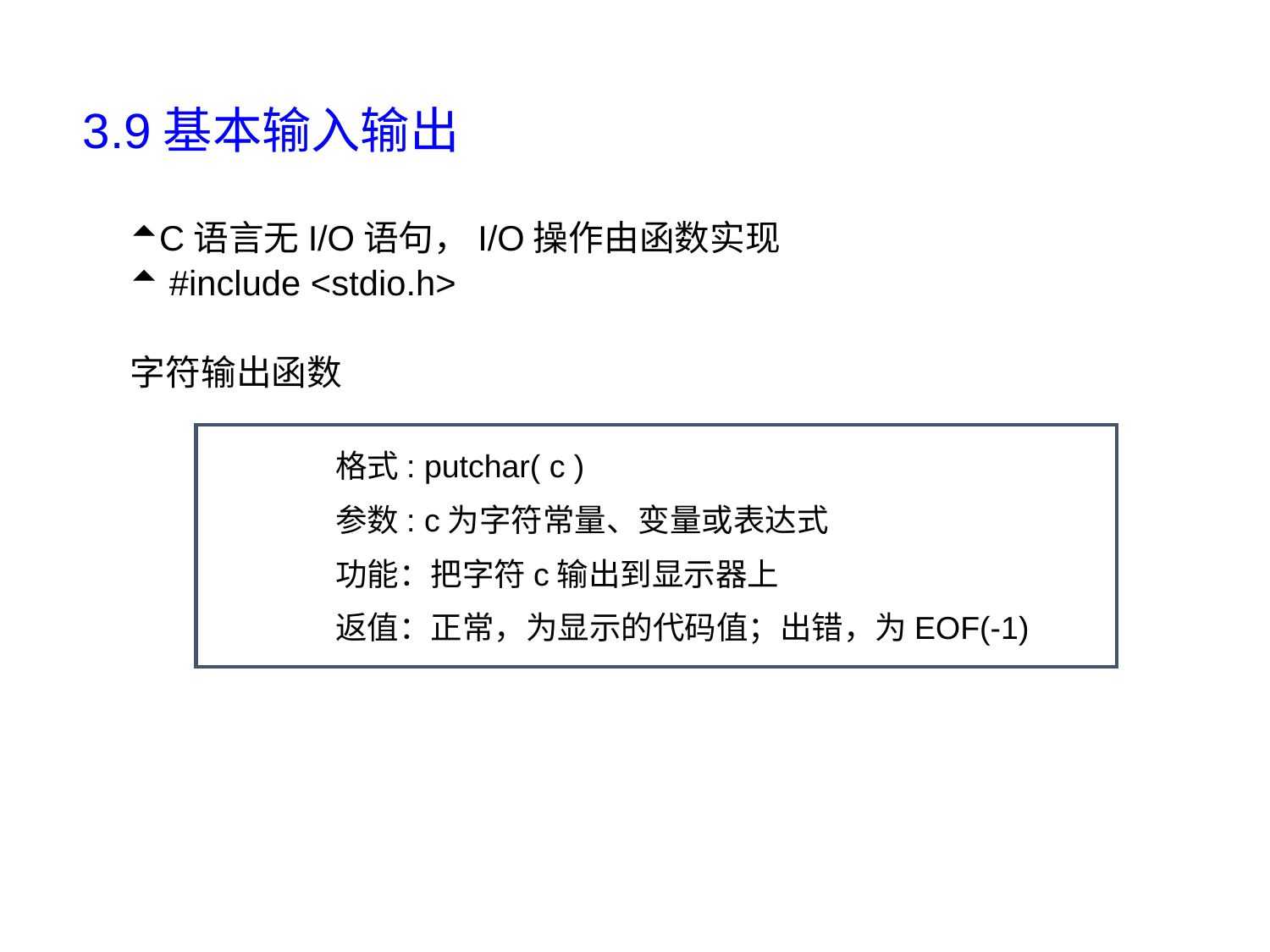

3.9基本输入输出
C语言无I/O语句，I/O操作由函数实现
 #include <stdio.h>

字符输出函数
格式: putchar( c )
参数: c为字符常量、变量或表达式
功能：把字符c输出到显示器上
返值：正常，为显示的代码值；出错，为EOF(-1)